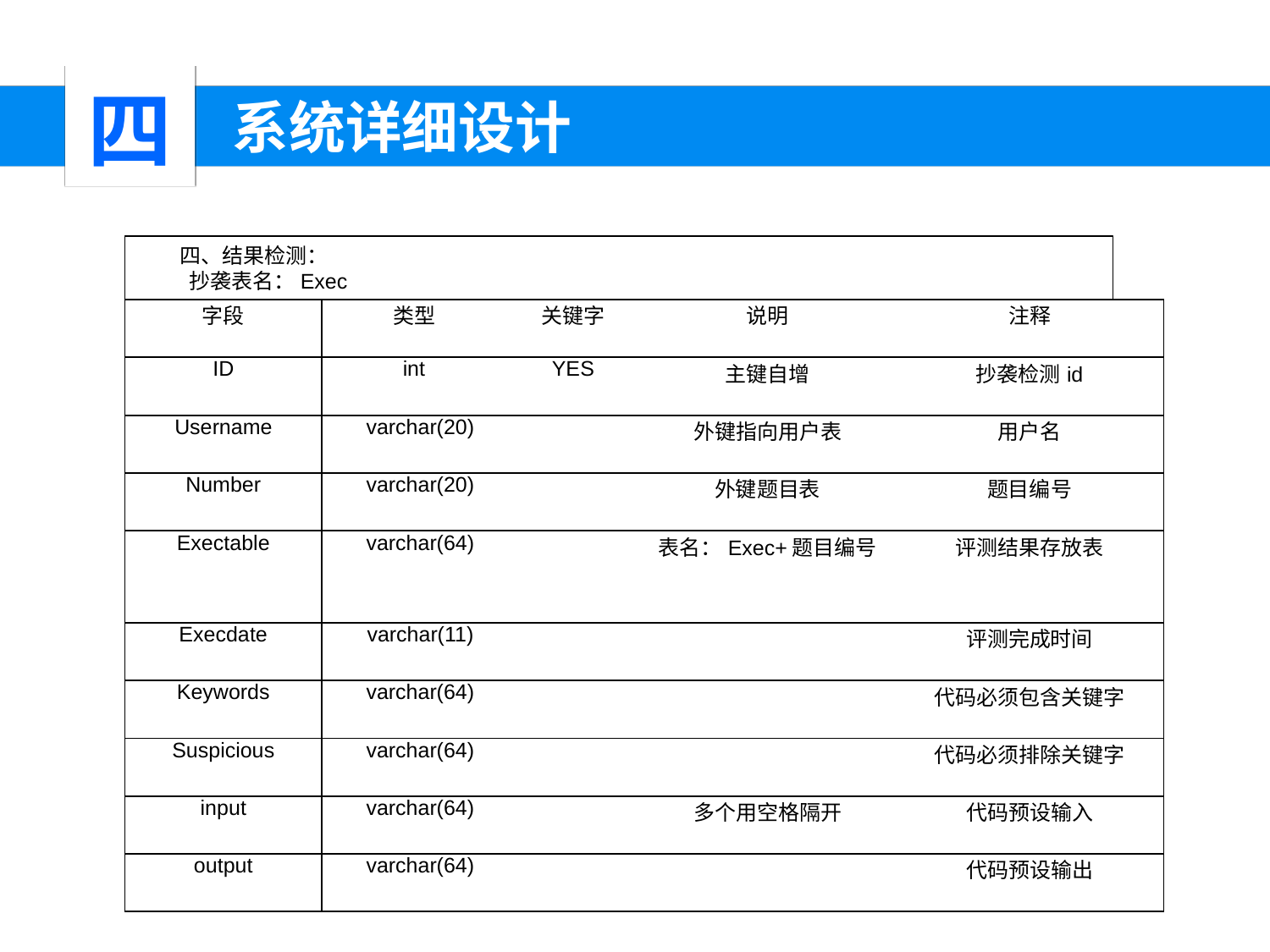

四
                系统详细设计
四、结果检测：
 抄袭表名：Exec
| 字段 | 类型 | 关键字 |  | 说明 | 注释 |
| --- | --- | --- | --- | --- | --- |
| ID | int | YES |  | 主键自增 | 抄袭检测id |
| Username | varchar(20) |  |  | 外键指向用户表 | 用户名 |
| Number | varchar(20) |  |  | 外键题目表 | 题目编号 |
| Exectable | varchar(64) |  |  | 表名：Exec+题目编号 | 评测结果存放表 |
| Execdate | varchar(11) |  |  |  | 评测完成时间 |
| Keywords | varchar(64) |  |  |  | 代码必须包含关键字 |
| Suspicious | varchar(64) |  |  |  | 代码必须排除关键字 |
| input | varchar(64) |  |  | 多个用空格隔开 | 代码预设输入 |
| output | varchar(64) |  |  |  | 代码预设输出 |